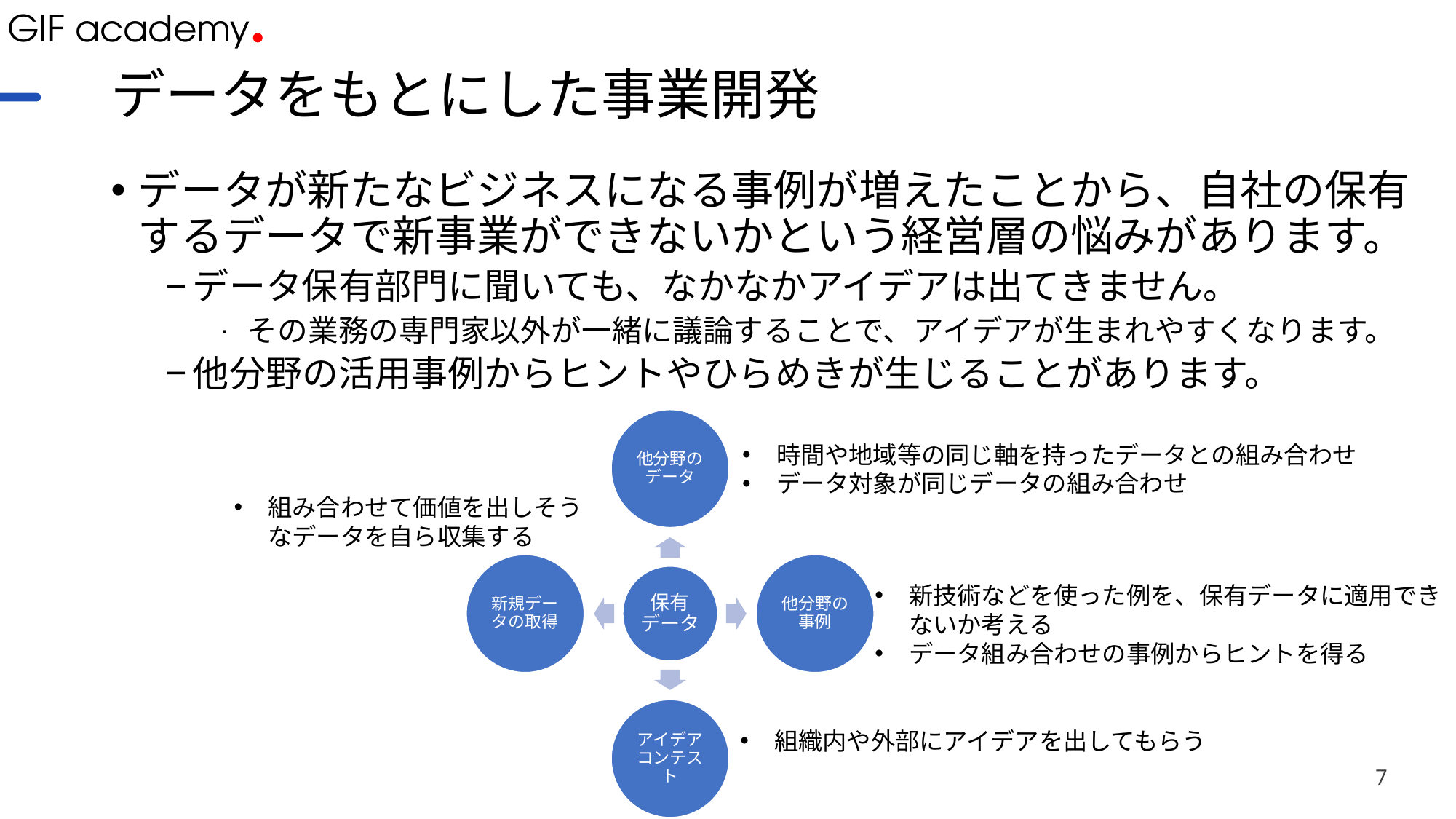

# データをもとにした事業開発
データが新たなビジネスになる事例が増えたことから、自社の保有するデータで新事業ができないかという経営層の悩みがあります。
データ保有部門に聞いても、なかなかアイデアは出てきません。
その業務の専門家以外が一緒に議論することで、アイデアが生まれやすくなります。
他分野の活用事例からヒントやひらめきが生じることがあります。

保有データ

他分野のデータ

他分野の事例

アイデアコンテスト

新規データの取得
時間や地域等の同じ軸を持ったデータとの組み合わせ
データ対象が同じデータの組み合わせ
組み合わせて価値を出しそうなデータを自ら収集する
新技術などを使った例を、保有データに適用できないか考える
データ組み合わせの事例からヒントを得る

組織内や外部にアイデアを出してもらう
7